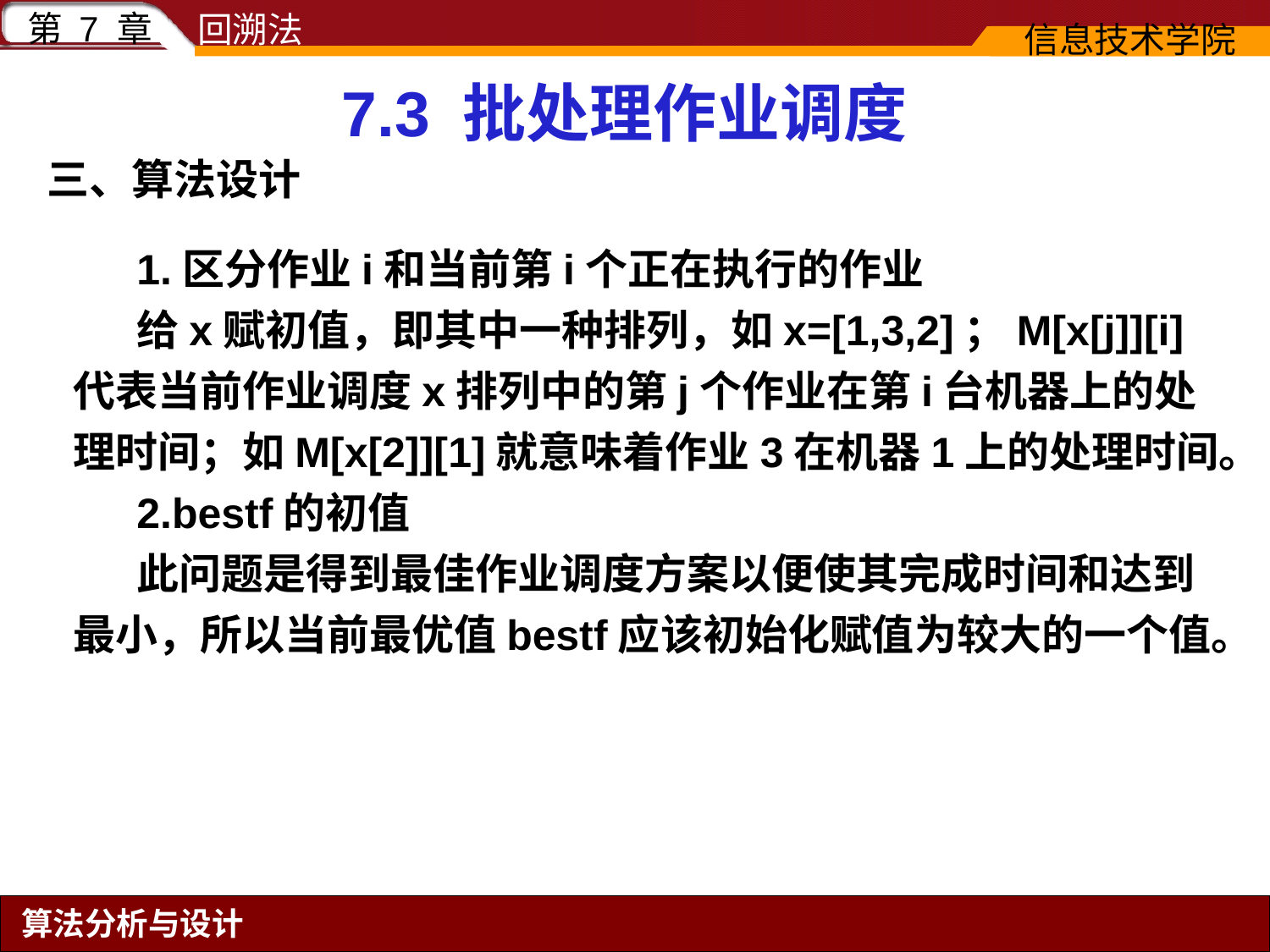

7.3 批处理作业调度
三、算法设计
1.区分作业i和当前第i个正在执行的作业
给x赋初值，即其中一种排列，如x=[1,3,2]；M[x[j]][i]代表当前作业调度x排列中的第j个作业在第i台机器上的处理时间；如M[x[2]][1]就意味着作业3在机器1上的处理时间。
2.bestf的初值
此问题是得到最佳作业调度方案以便使其完成时间和达到最小，所以当前最优值bestf应该初始化赋值为较大的一个值。